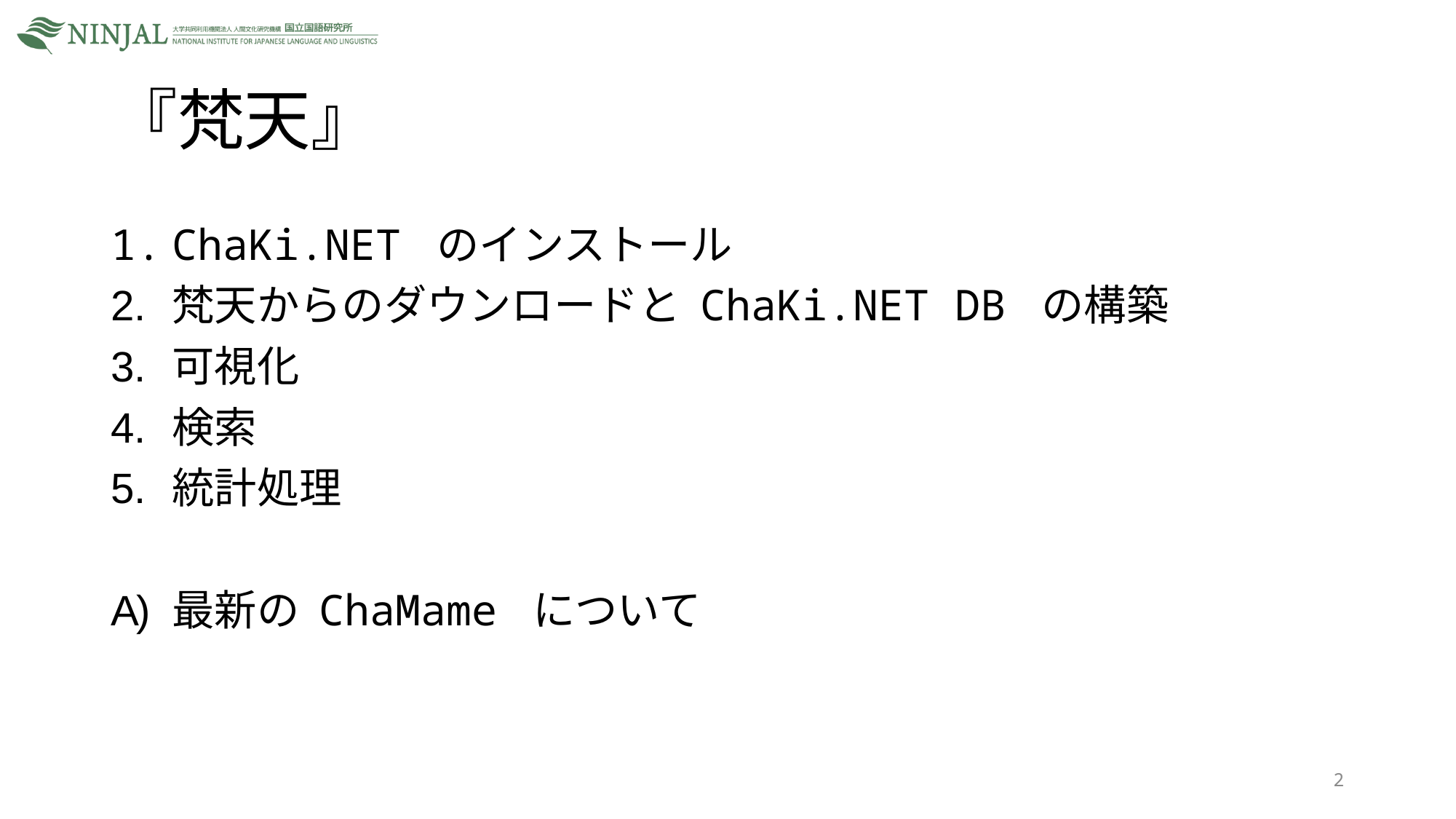

# 『梵天』
ChaKi.NET のインストール
梵天からのダウンロードと ChaKi.NET DB の構築
可視化
検索
統計処理

最新の ChaMame について

2